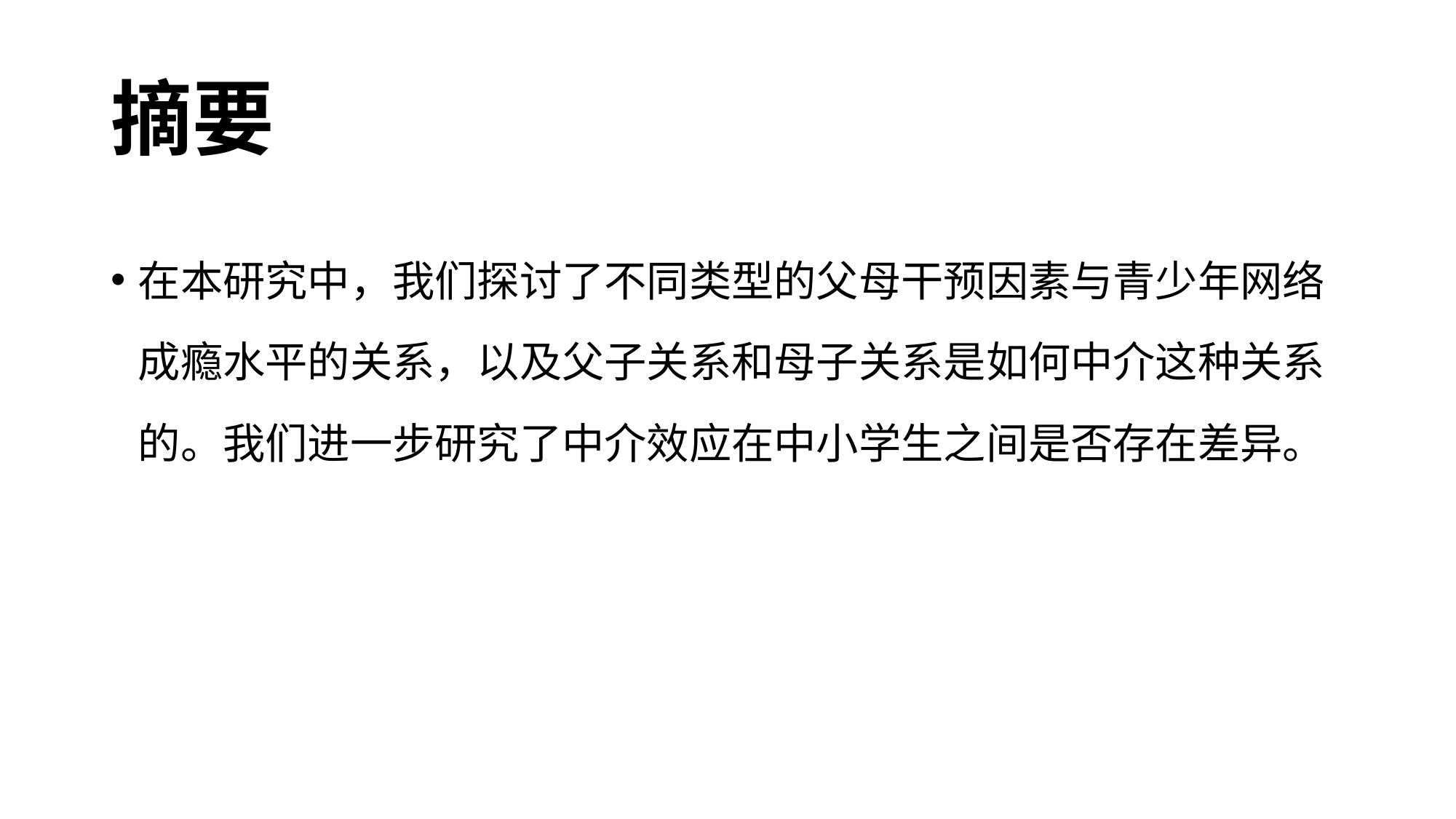

# 摘要
在本研究中，我们探讨了不同类型的父母干预因素与青少年网络成瘾水平的关系，以及父子关系和母子关系是如何中介这种关系的。我们进一步研究了中介效应在中小学生之间是否存在差异。